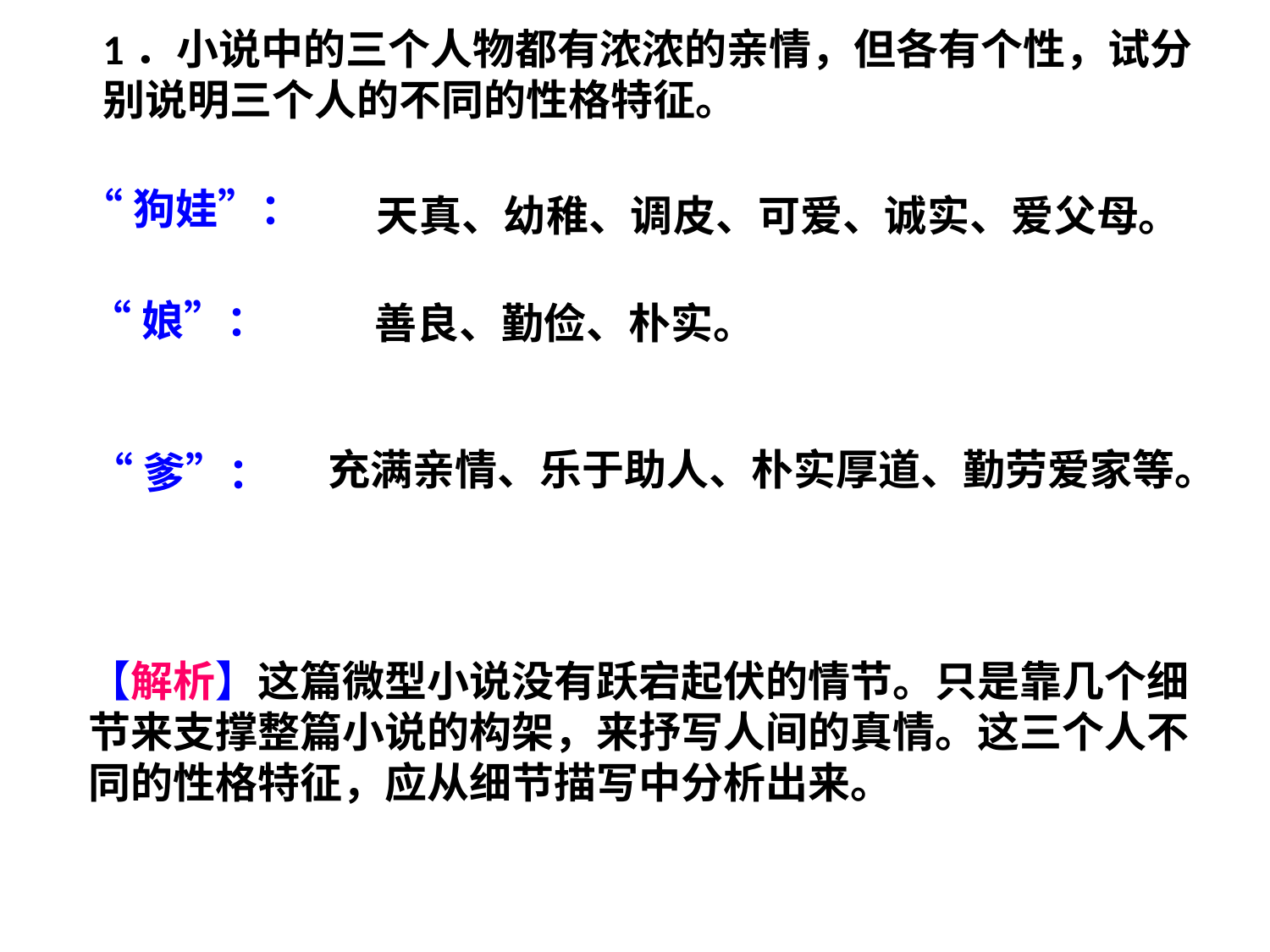

1．小说中的三个人物都有浓浓的亲情，但各有个性，试分别说明三个人的不同的性格特征。
“狗娃”：
天真、幼稚、调皮、可爱、诚实、爱父母。
“娘”：
善良、勤俭、朴实。
充满亲情、乐于助人、朴实厚道、勤劳爱家等。
“爹”：
【解析】这篇微型小说没有跃宕起伏的情节。只是靠几个细节来支撑整篇小说的构架，来抒写人间的真情。这三个人不同的性格特征，应从细节描写中分析出来。